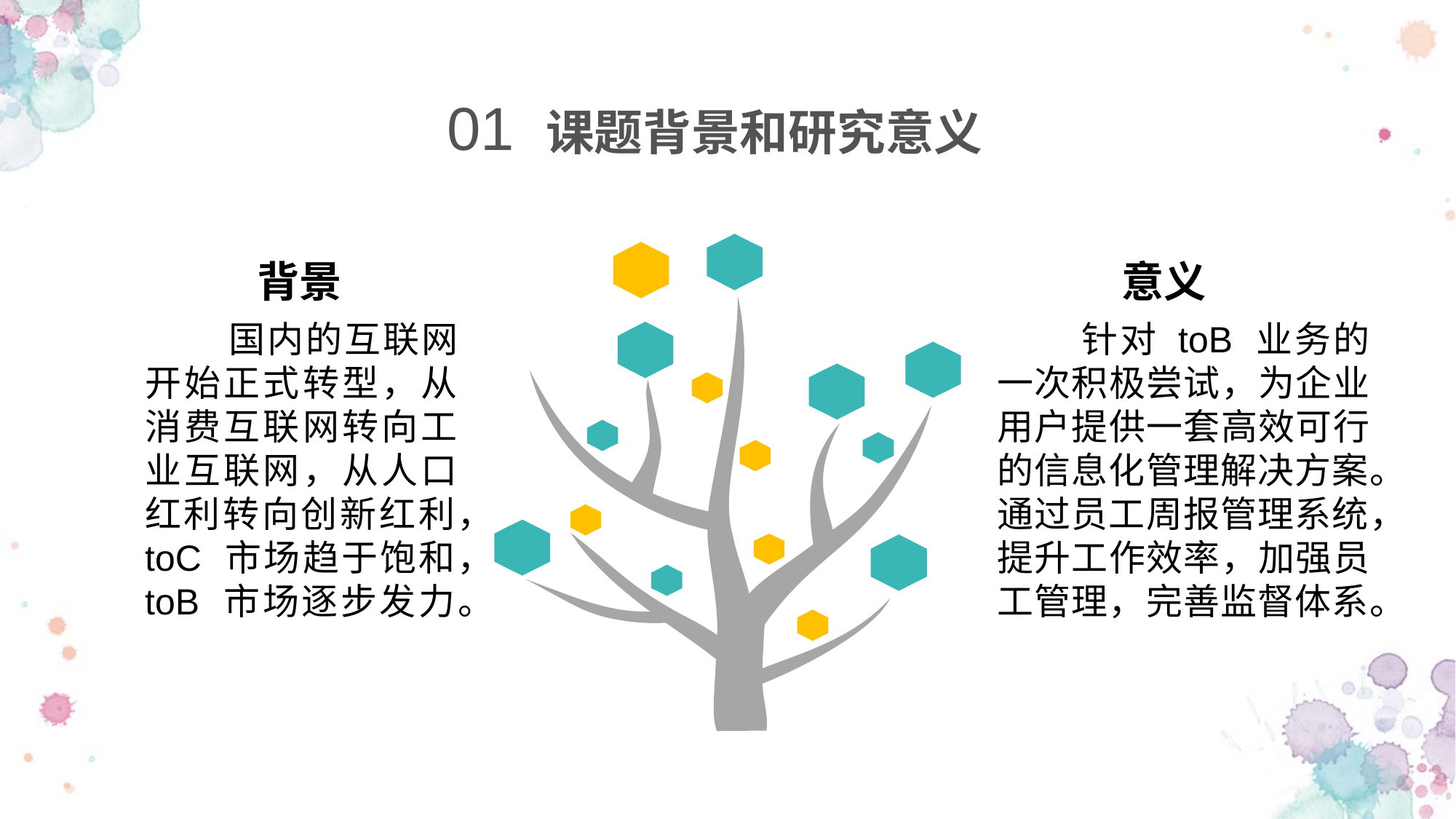

01 课题背景和研究意义

意义
背景
       国内的互联网开始正式转型，从消费互联网转向工业互联网，从人口红利转向创新红利，toC 市场趋于饱和，toB 市场逐步发力。
       针对 toB 业务的一次积极尝试，为企业用户提供一套高效可行的信息化管理解决方案。通过员工周报管理系统，提升工作效率，加强员工管理，完善监督体系。